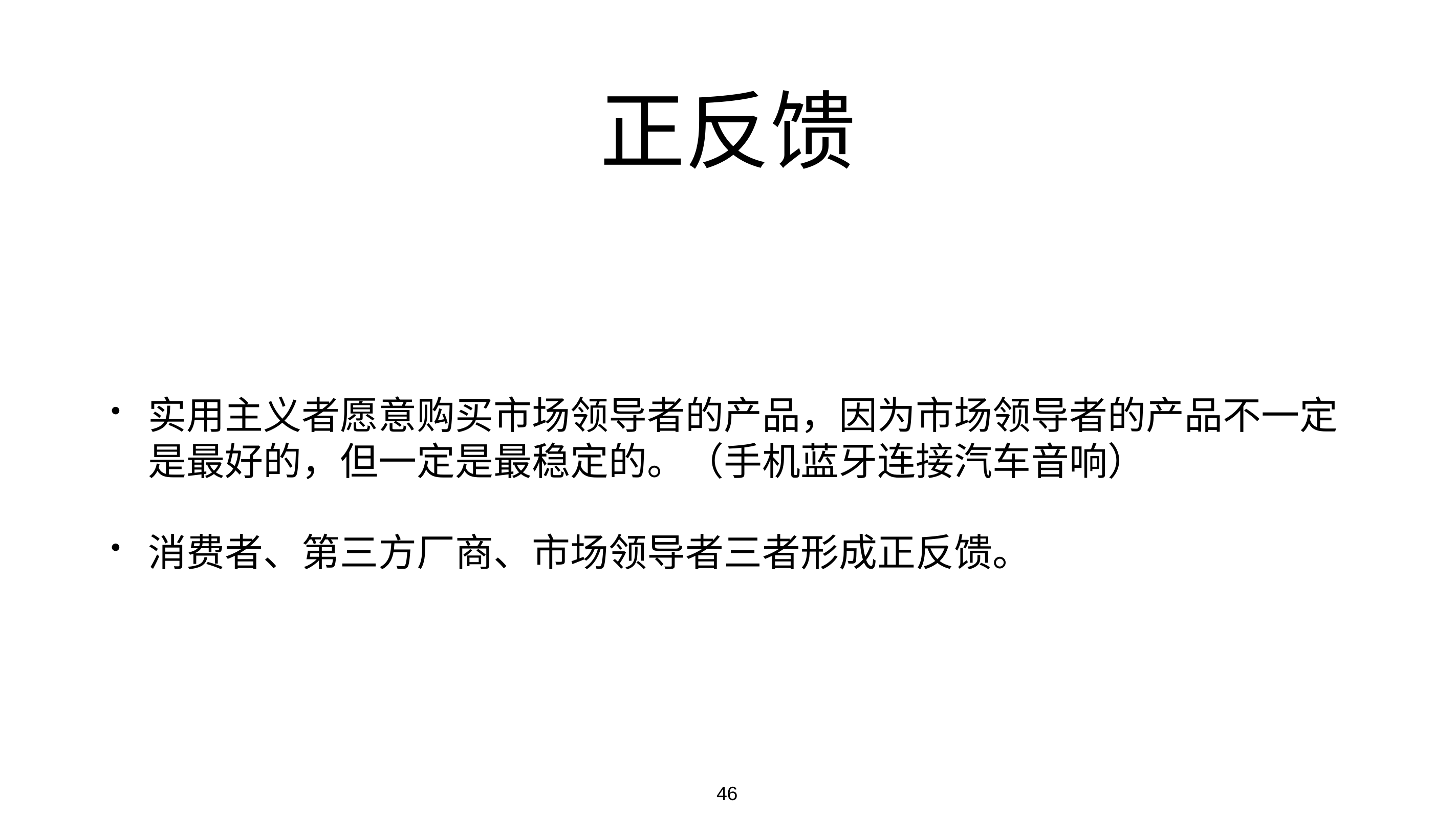

# 正反馈
实用主义者愿意购买市场领导者的产品，因为市场领导者的产品不一定是最好的，但一定是最稳定的。（手机蓝牙连接汽车音响）
消费者、第三方厂商、市场领导者三者形成正反馈。
46